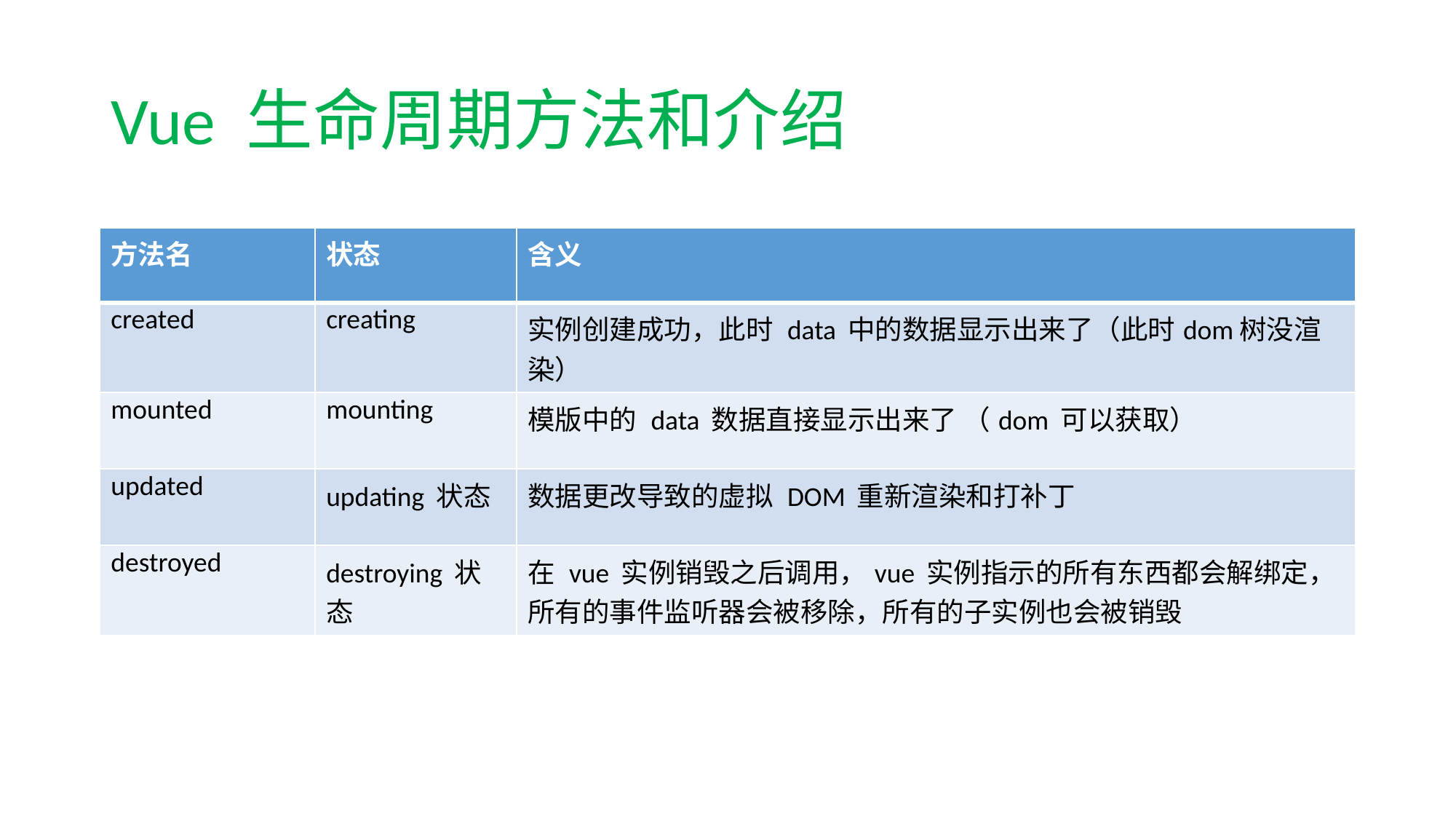

# Vue 生命周期方法和介绍
| 方法名 | 状态 | 含义 |
| --- | --- | --- |
| created | creating | 实例创建成功，此时 data 中的数据显示出来了（此时dom树没渲染） |
| mounted | mounting | 模版中的 data 数据直接显示出来了 （dom 可以获取） |
| updated | updating 状态 | 数据更改导致的虚拟 DOM 重新渲染和打补丁 |
| destroyed | destroying 状态 | 在 vue 实例销毁之后调用，vue 实例指示的所有东西都会解绑定，所有的事件监听器会被移除，所有的子实例也会被销毁 |